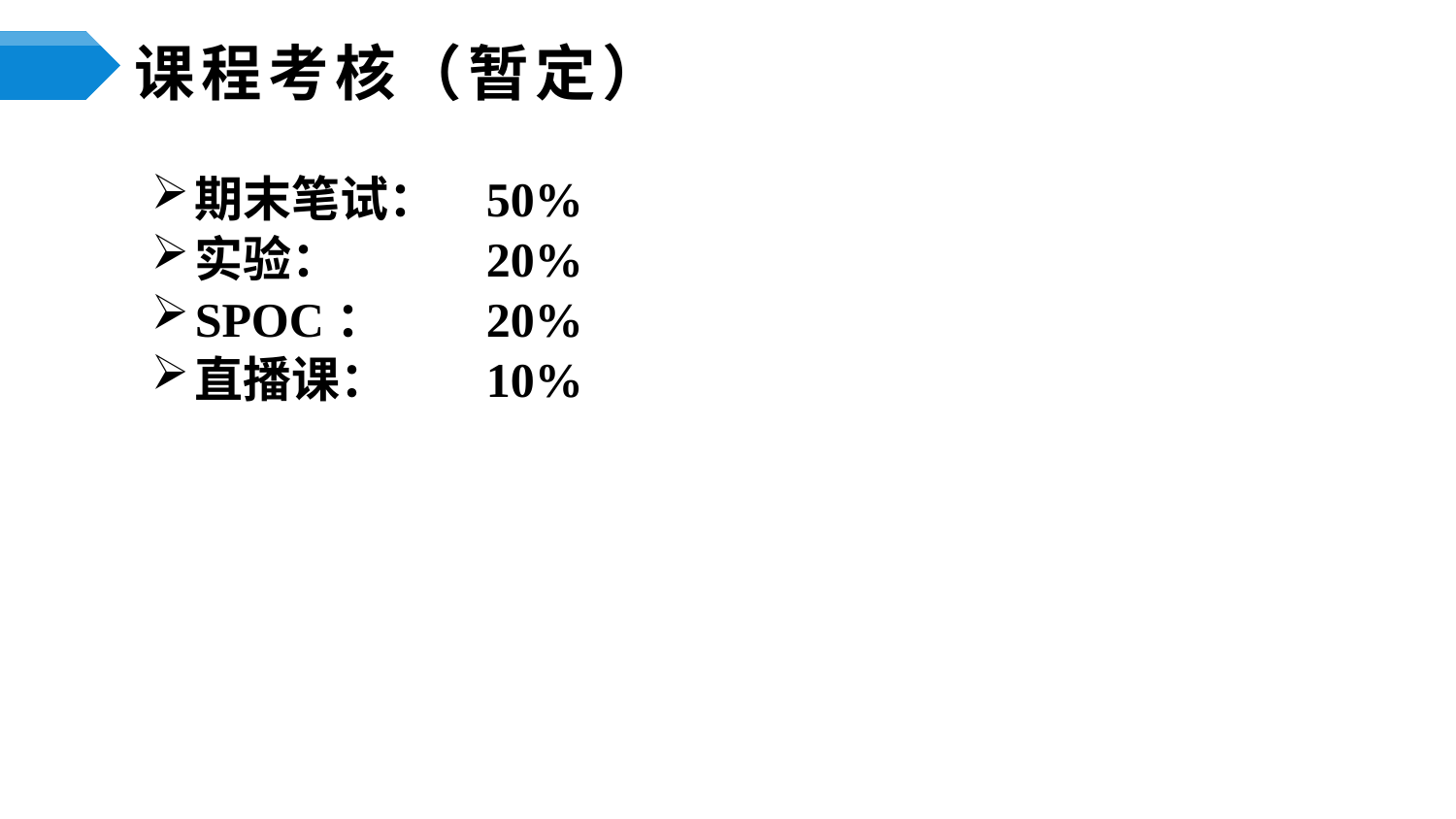

# 课程考核（暂定）
期末笔试：	50%
实验：	20%
SPOC：	20%
直播课：	10%